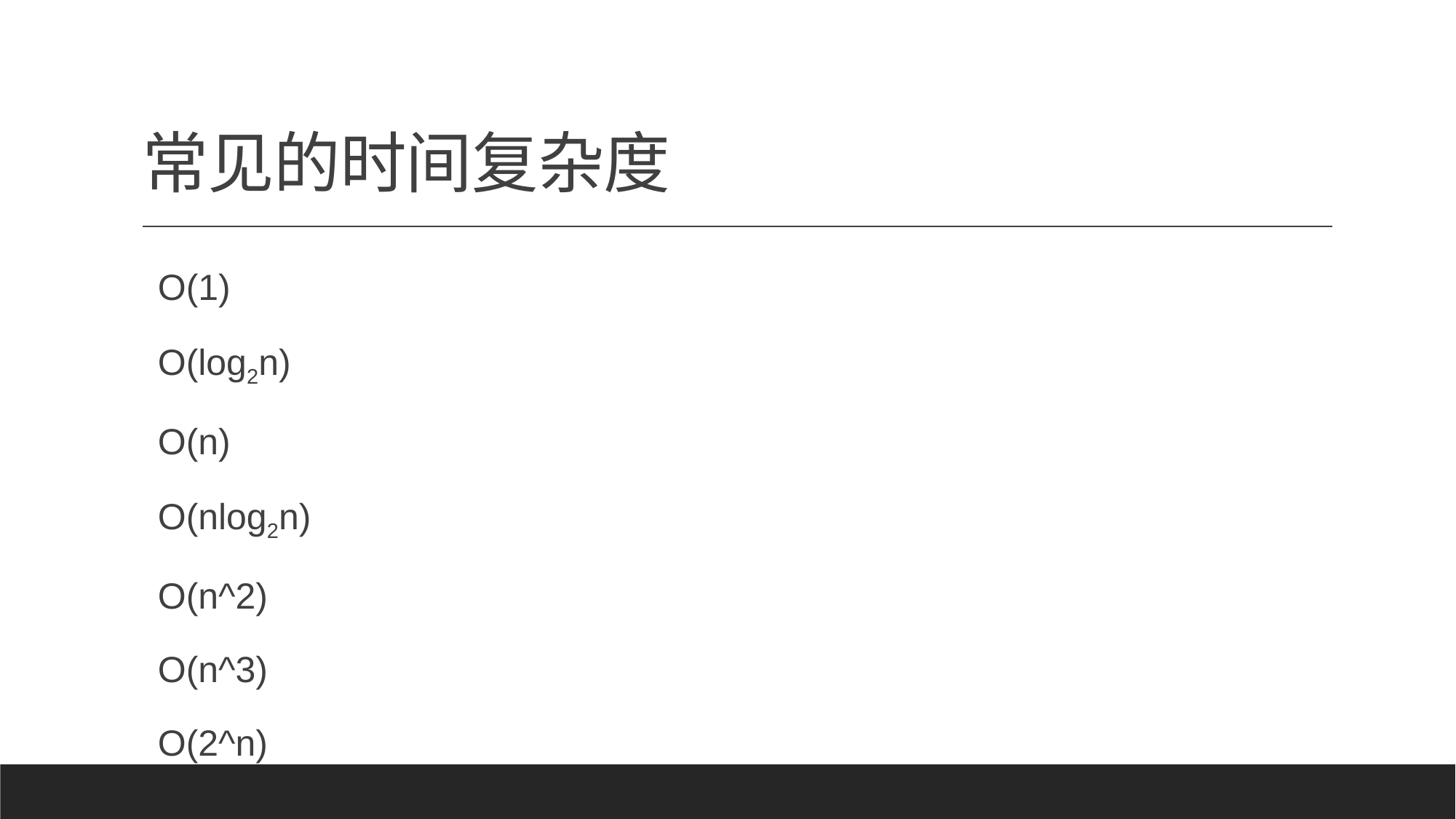

# 常见的时间复杂度
O(1)
O(log2n)
O(n)
O(nlog2n)
O(n^2)
O(n^3)
O(2^n)